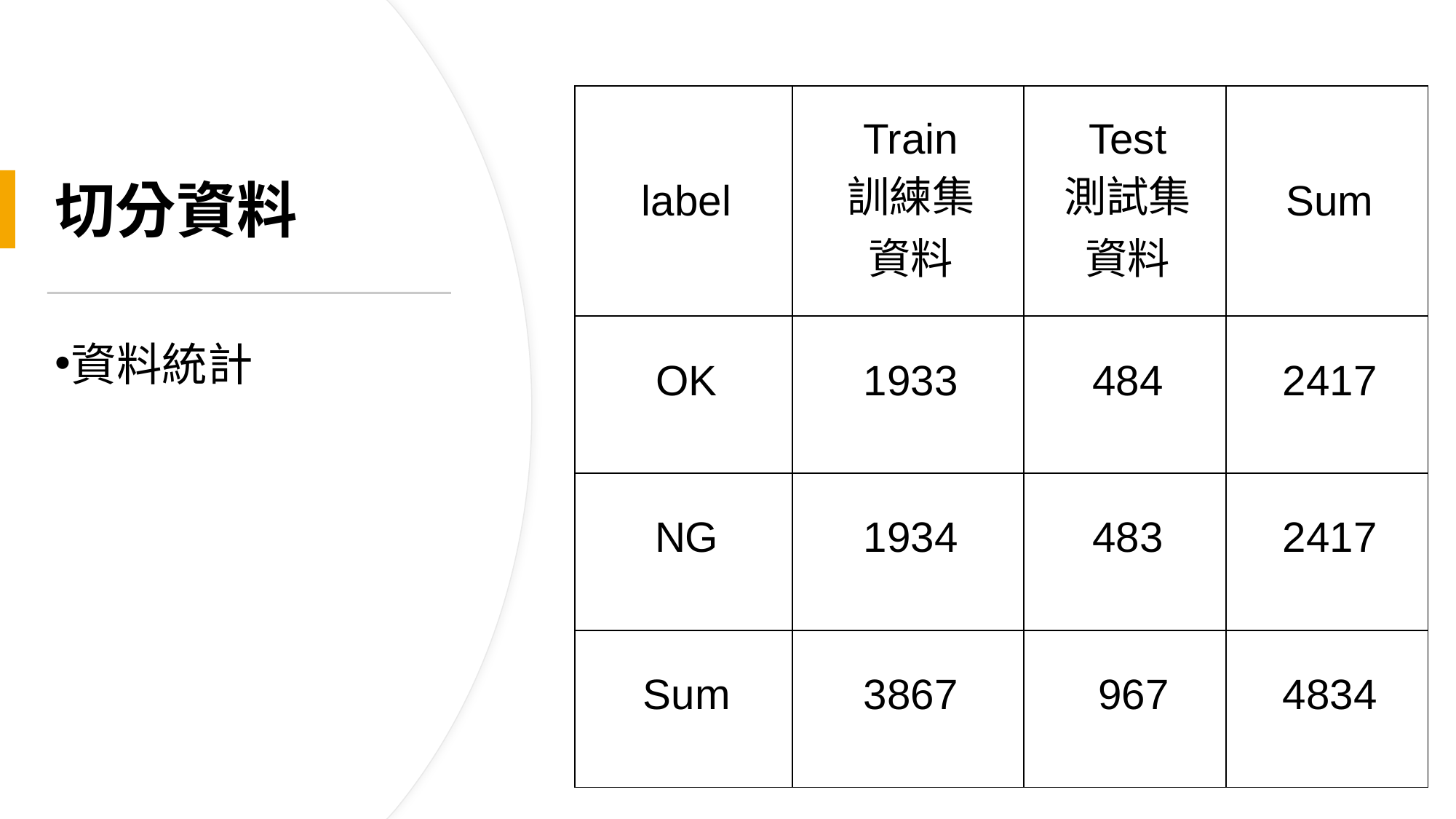

| label | Train 訓練集 資料 | Test 測試集資料 | Sum |
| --- | --- | --- | --- |
| OK | 1933 | 484 | 2417 |
| NG | 1934 | 483 | 2417 |
| Sum | 3867 | 967 | 4834 |
# 切分資料

資料統計